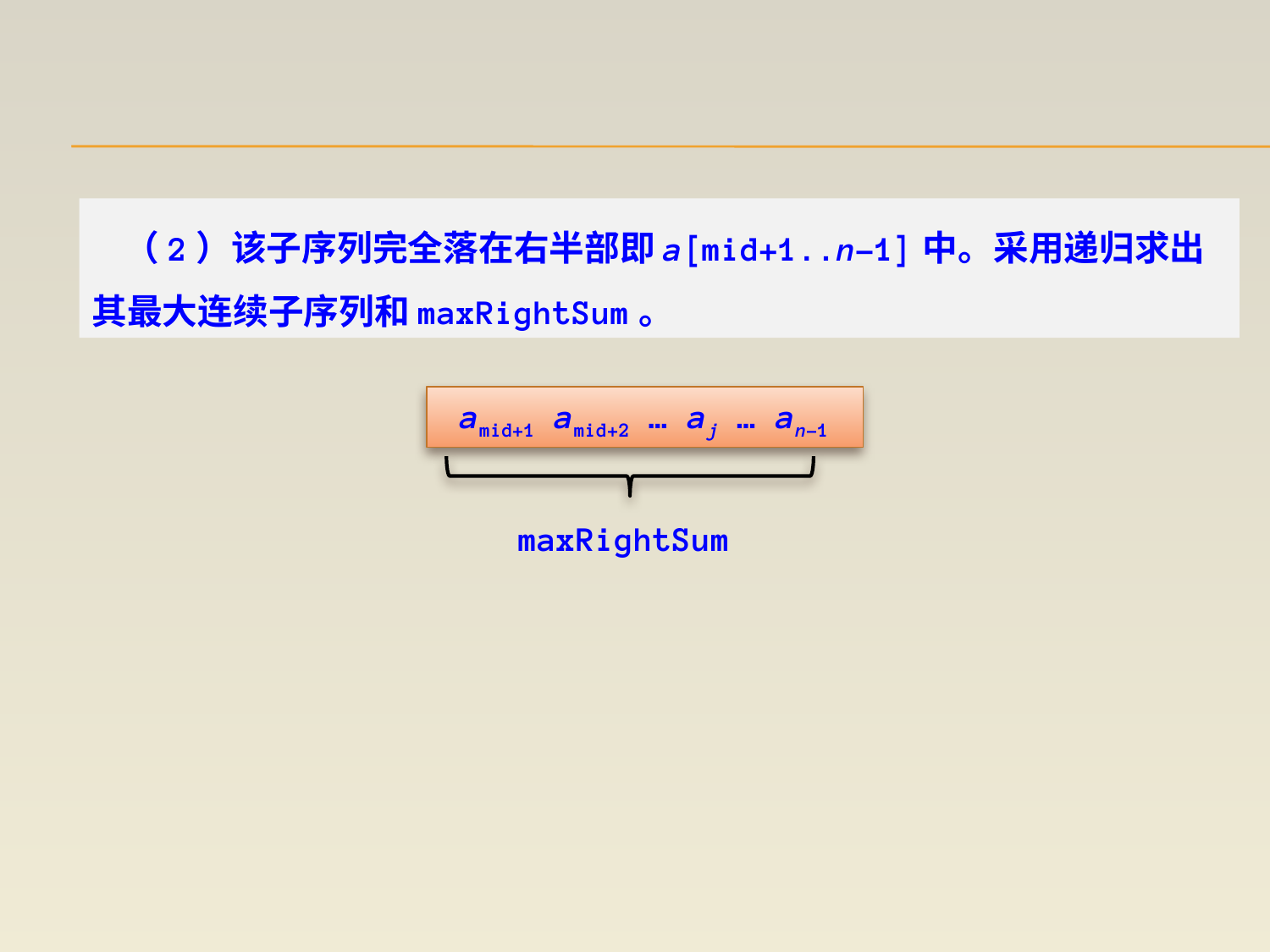

（2）该子序列完全落在右半部即a[mid+1..n-1]中。采用递归求出其最大连续子序列和maxRightSum。

amid+1 amid+2 … aj … an-1
maxRightSum